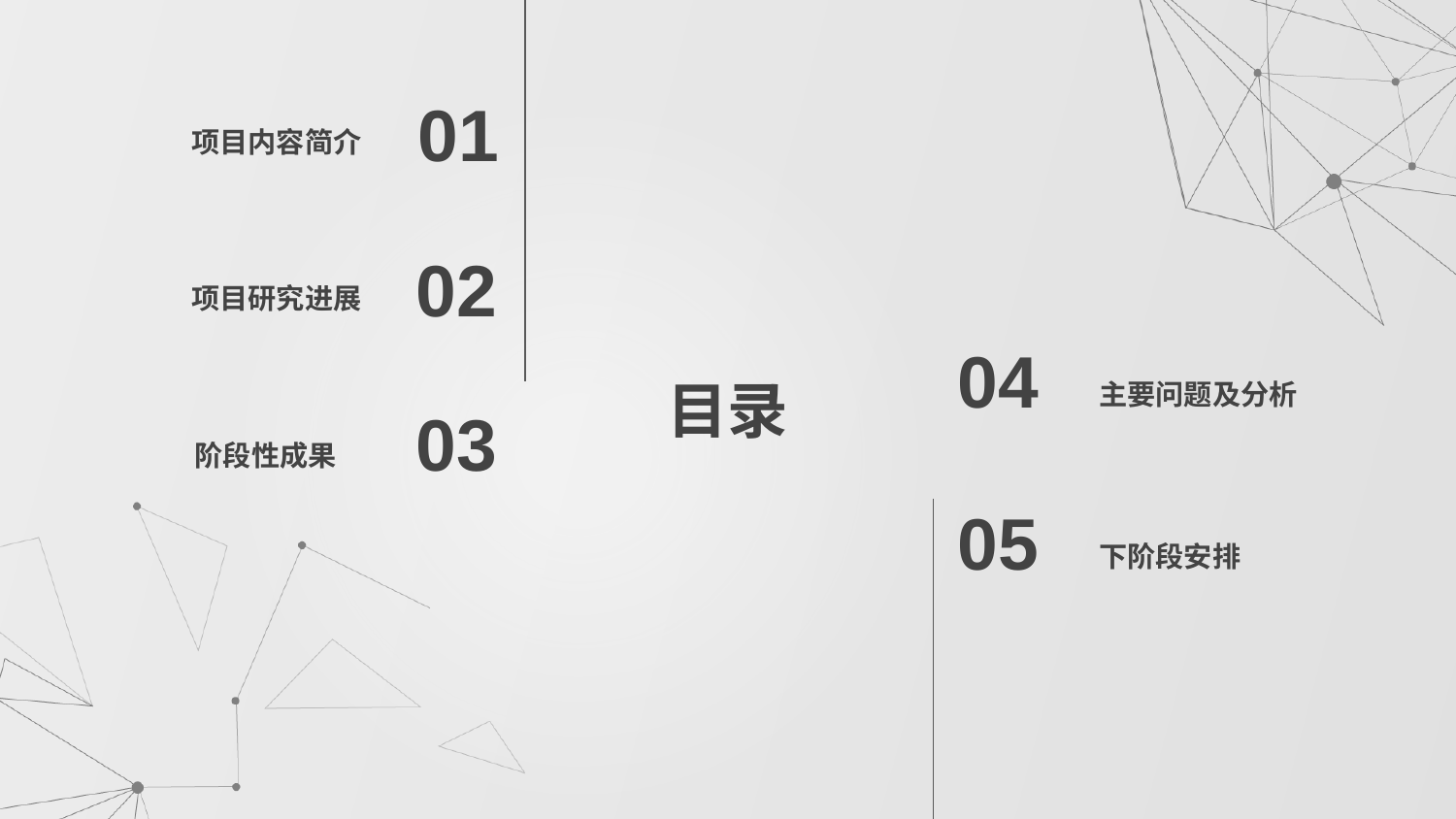

项目内容简介
01
项目研究进展
02
04
主要问题及分析
# 目录
阶段性成果
03
05
下阶段安排